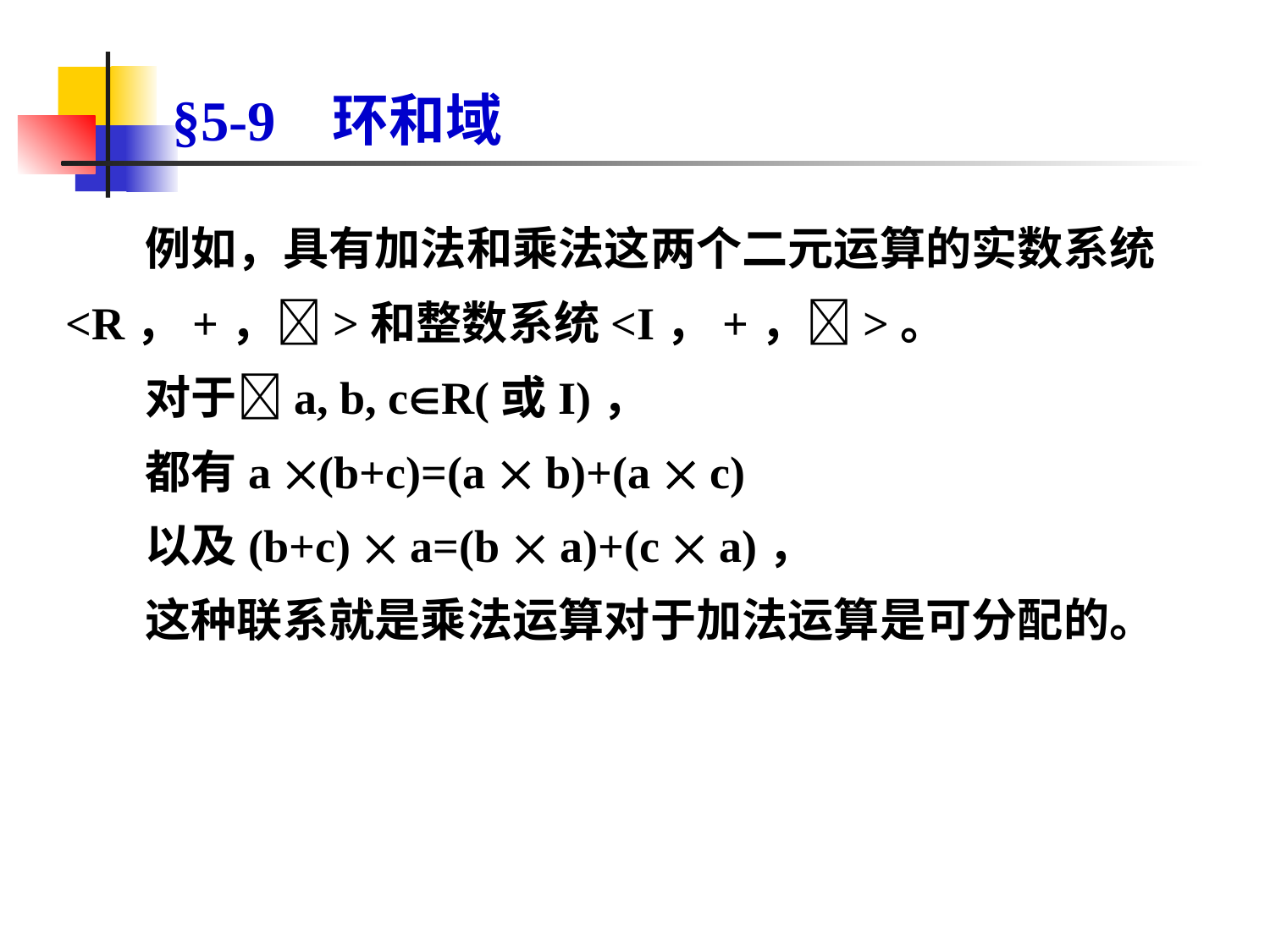

# §5-9   环和域
例如，具有加法和乘法这两个二元运算的实数系统<R，+，×>和整数系统<I，+，×>。
对于∀a, b, c∈R(或I)，
都有a ×(b+c)=(a × b)+(a × c)
以及(b+c) × a=(b × a)+(c × a)，
这种联系就是乘法运算对于加法运算是可分配的。
32